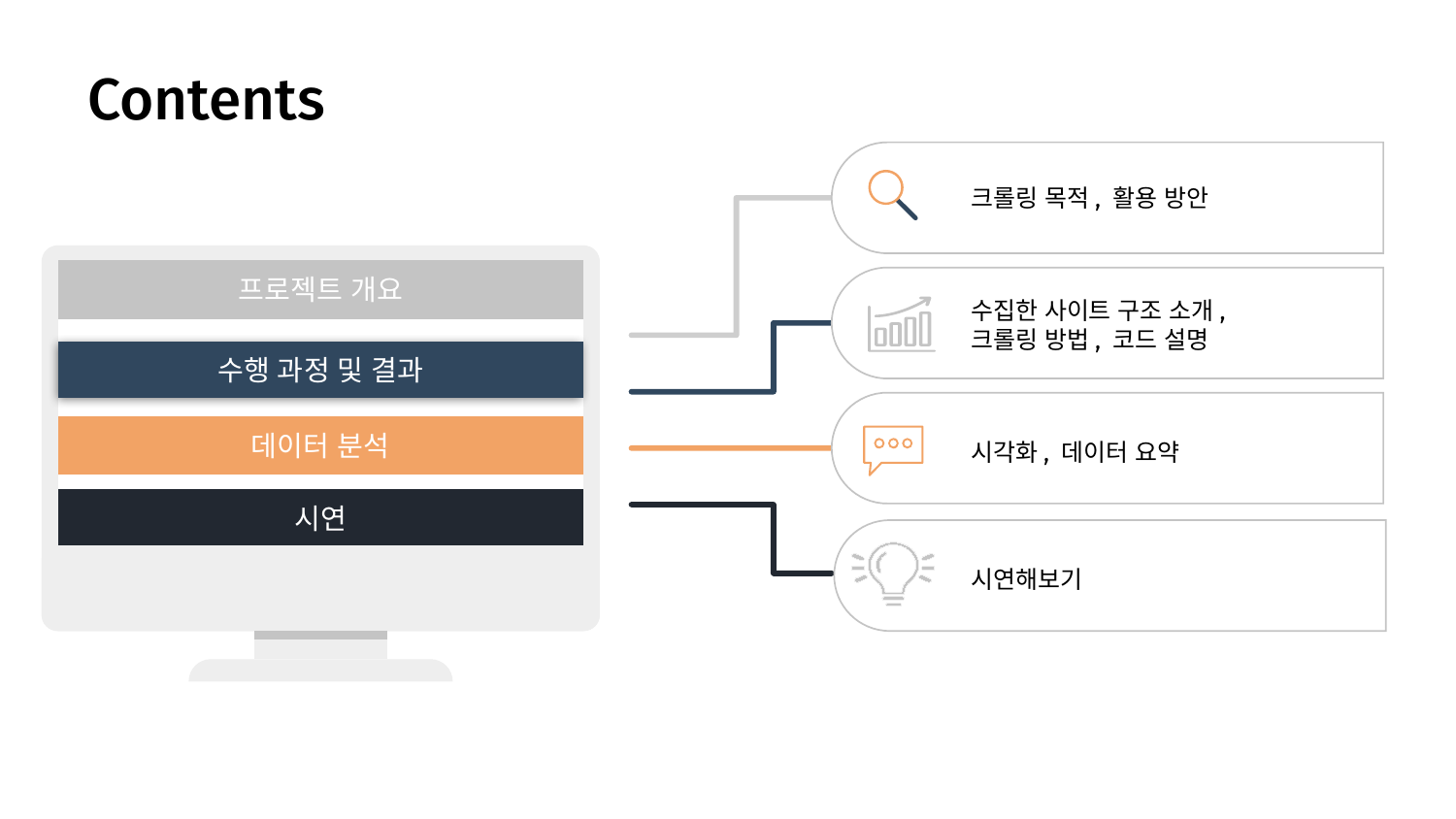

Contents

크롤링 목적, 활용 방안

프로젝트 개요

수집한 사이트 구조 소개,
크롤링 방법, 코드 설명

수행 과정 및 결과

시각화, 데이터 요약
데이터 분석

시연

시연해보기